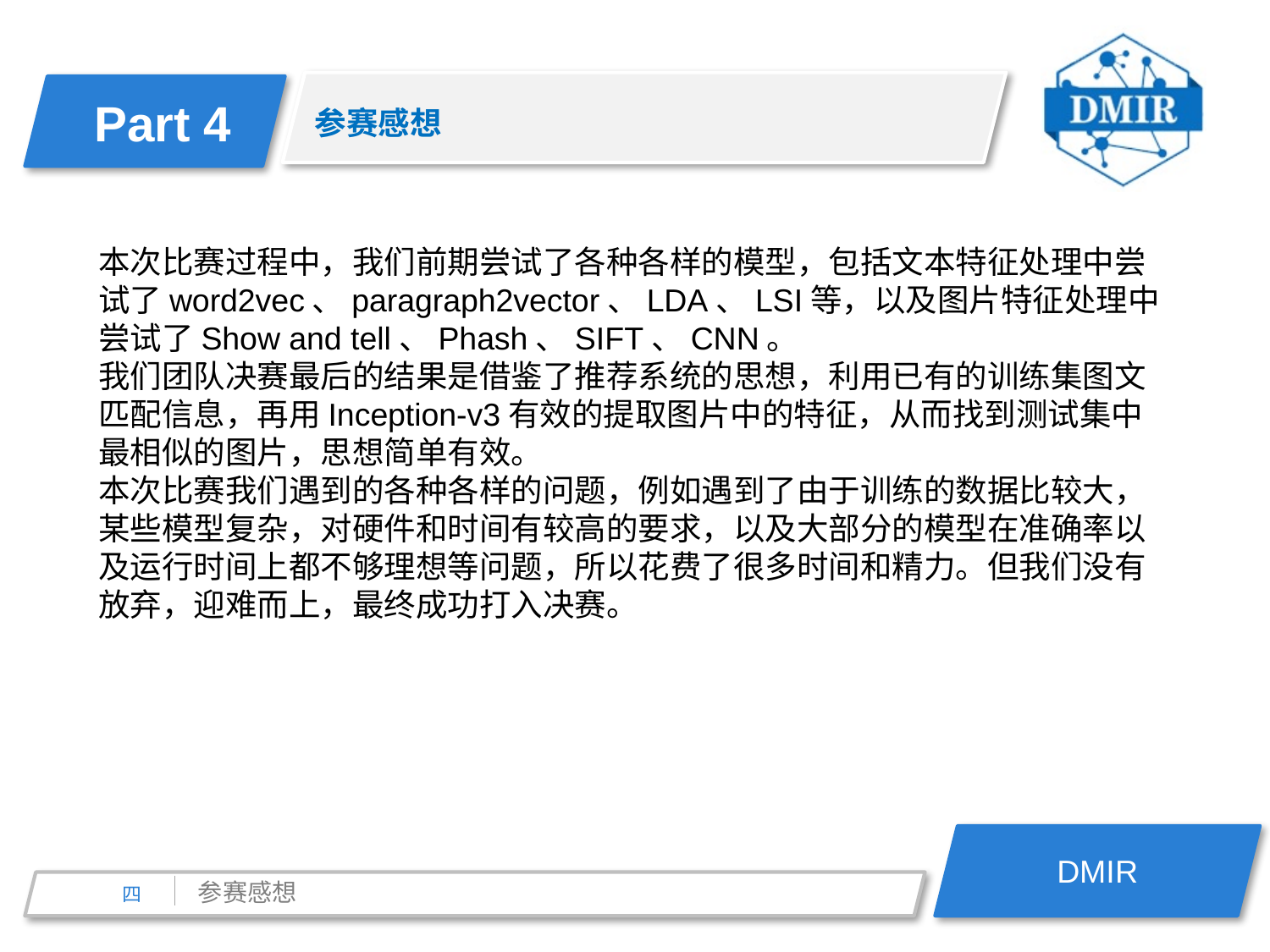

Part 4
参赛感想
本次比赛过程中，我们前期尝试了各种各样的模型，包括文本特征处理中尝试了word2vec、paragraph2vector、LDA、LSI等，以及图片特征处理中尝试了Show and tell、Phash、SIFT、CNN。
我们团队决赛最后的结果是借鉴了推荐系统的思想，利用已有的训练集图文匹配信息，再用Inception-v3有效的提取图片中的特征，从而找到测试集中最相似的图片，思想简单有效。
本次比赛我们遇到的各种各样的问题，例如遇到了由于训练的数据比较大，某些模型复杂，对硬件和时间有较高的要求，以及大部分的模型在准确率以及运行时间上都不够理想等问题，所以花费了很多时间和精力。但我们没有放弃，迎难而上，最终成功打入决赛。
DMIR
参赛感想

四
12